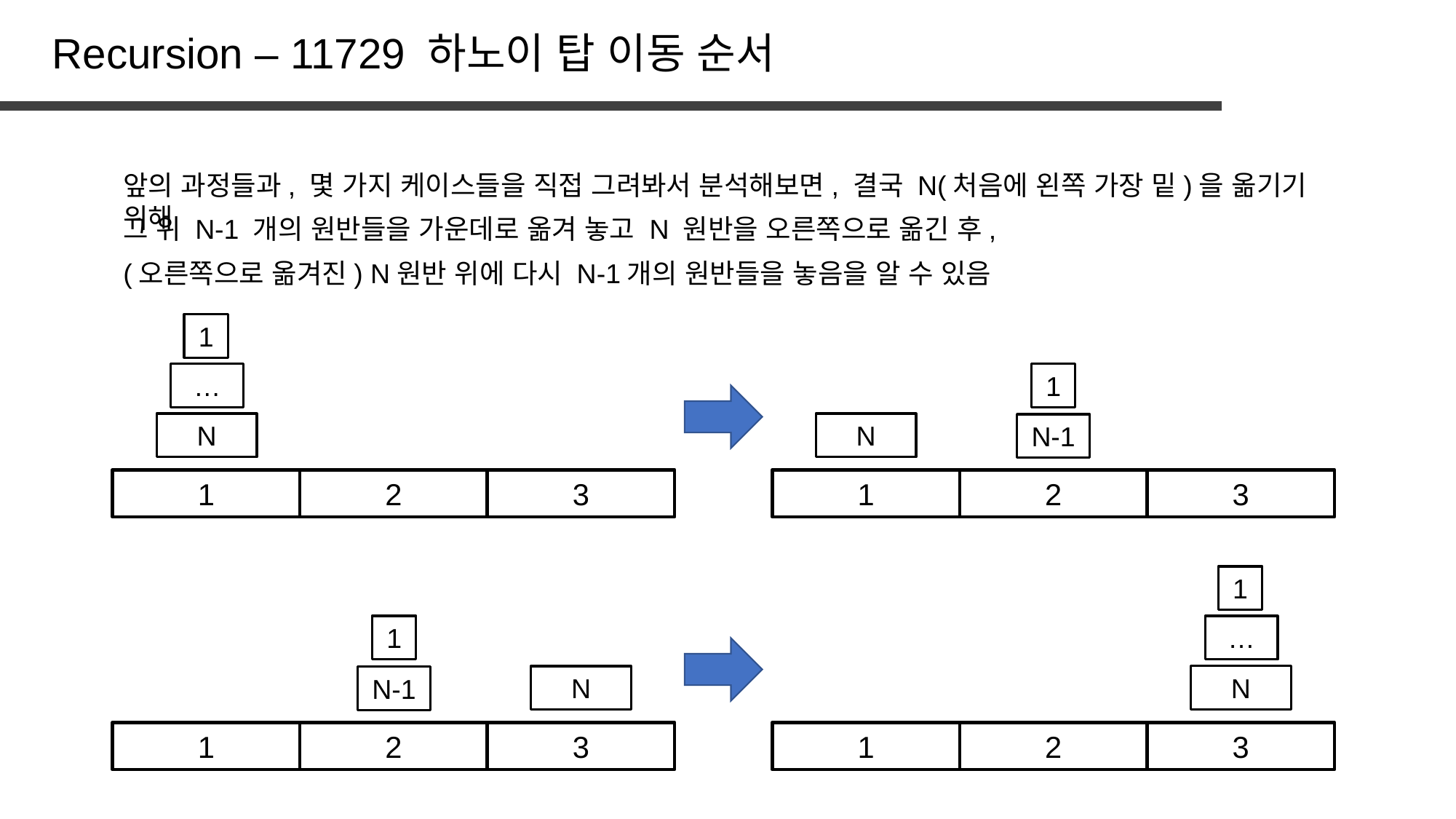

Recursion – 11729 하노이 탑 이동 순서
앞의 과정들과, 몇 가지 케이스들을 직접 그려봐서 분석해보면, 결국 N(처음에 왼쪽 가장 밑)을 옮기기 위해
그 위 N-1 개의 원반들을 가운데로 옮겨 놓고 N 원반을 오른쪽으로 옮긴 후,
(오른쪽으로 옮겨진) N원반 위에 다시 N-1개의 원반들을 놓음을 알 수 있음
1
…
1

N
N
N-1
1
2
3
1
2
3
1
1
…

N
N
N-1
1
2
3
1
2
3